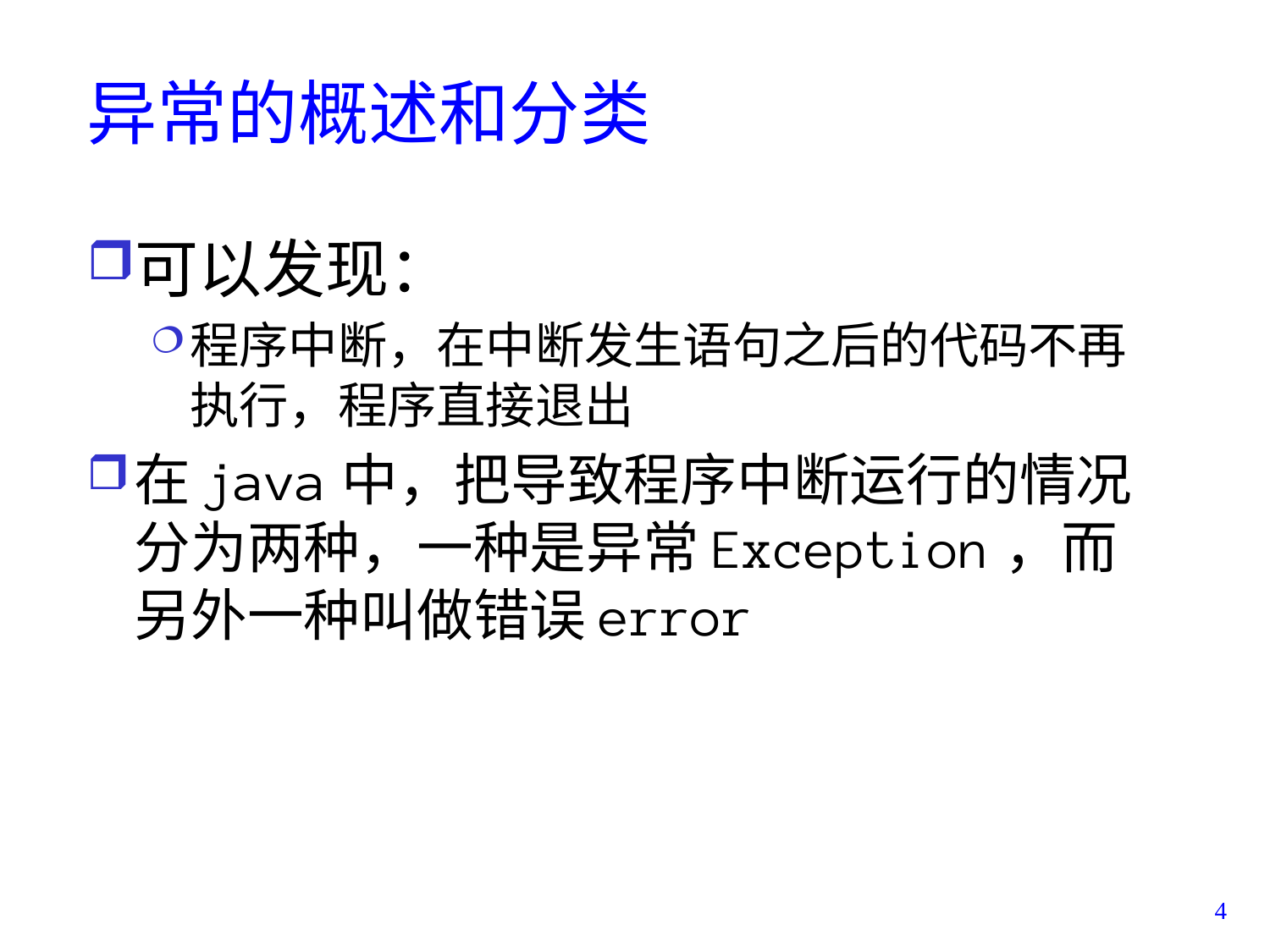

# 异常的概述和分类
可以发现：
程序中断，在中断发生语句之后的代码不再执行，程序直接退出
在java中，把导致程序中断运行的情况分为两种，一种是异常Exception，而另外一种叫做错误error
4